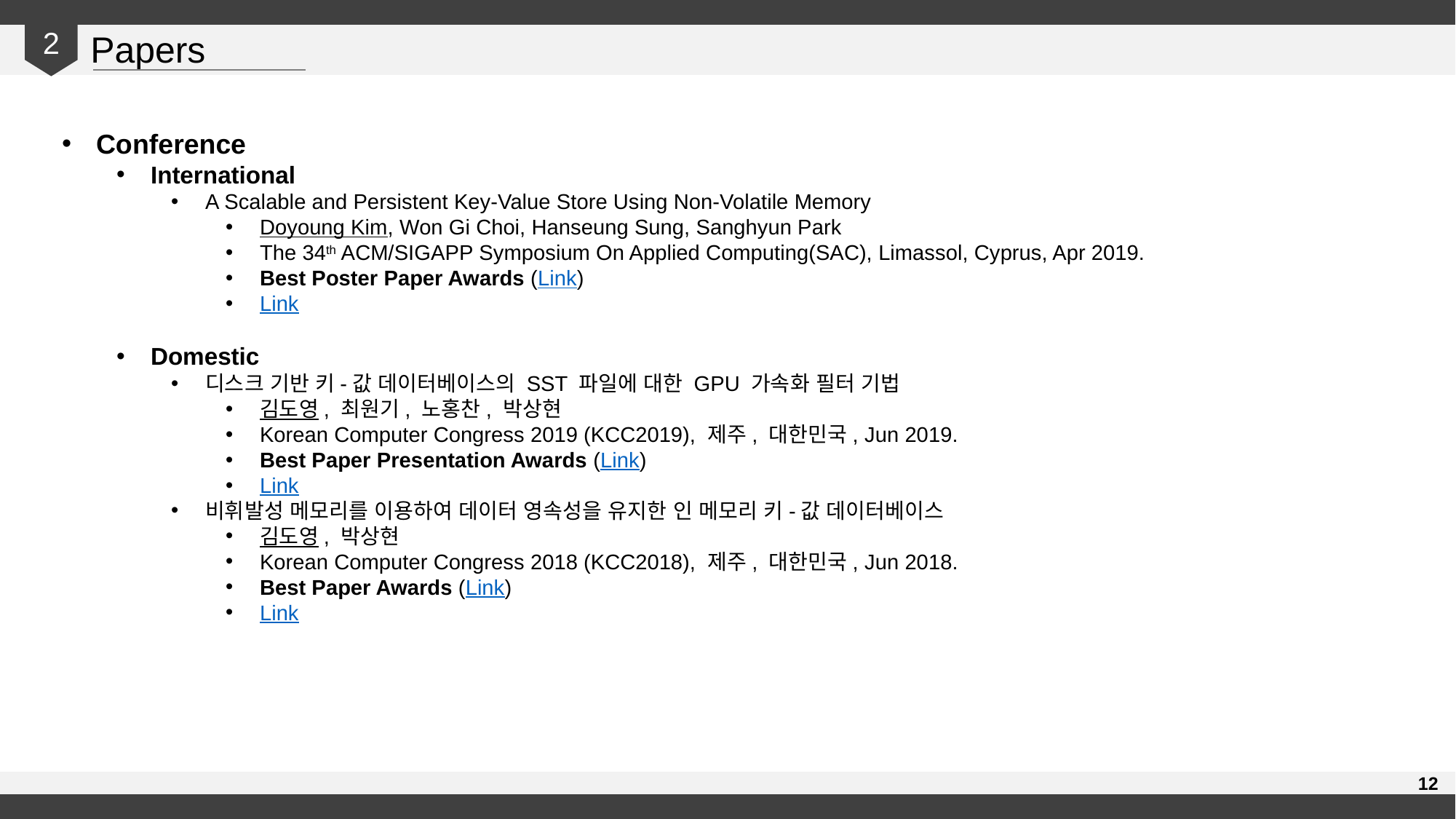

Papers
2

Conference
International
A Scalable and Persistent Key-Value Store Using Non-Volatile Memory
Doyoung Kim, Won Gi Choi, Hanseung Sung, Sanghyun Park
The 34th ACM/SIGAPP Symposium On Applied Computing(SAC), Limassol, Cyprus, Apr 2019.
Best Poster Paper Awards (Link)
Link

Domestic
디스크 기반 키-값 데이터베이스의 SST 파일에 대한 GPU 가속화 필터 기법
김도영, 최원기, 노홍찬, 박상현
Korean Computer Congress 2019 (KCC2019), 제주, 대한민국, Jun 2019.
Best Paper Presentation Awards (Link)
Link
비휘발성 메모리를 이용하여 데이터 영속성을 유지한 인 메모리 키-값 데이터베이스
김도영, 박상현
Korean Computer Congress 2018 (KCC2018), 제주, 대한민국, Jun 2018.
Best Paper Awards (Link)
Link

12